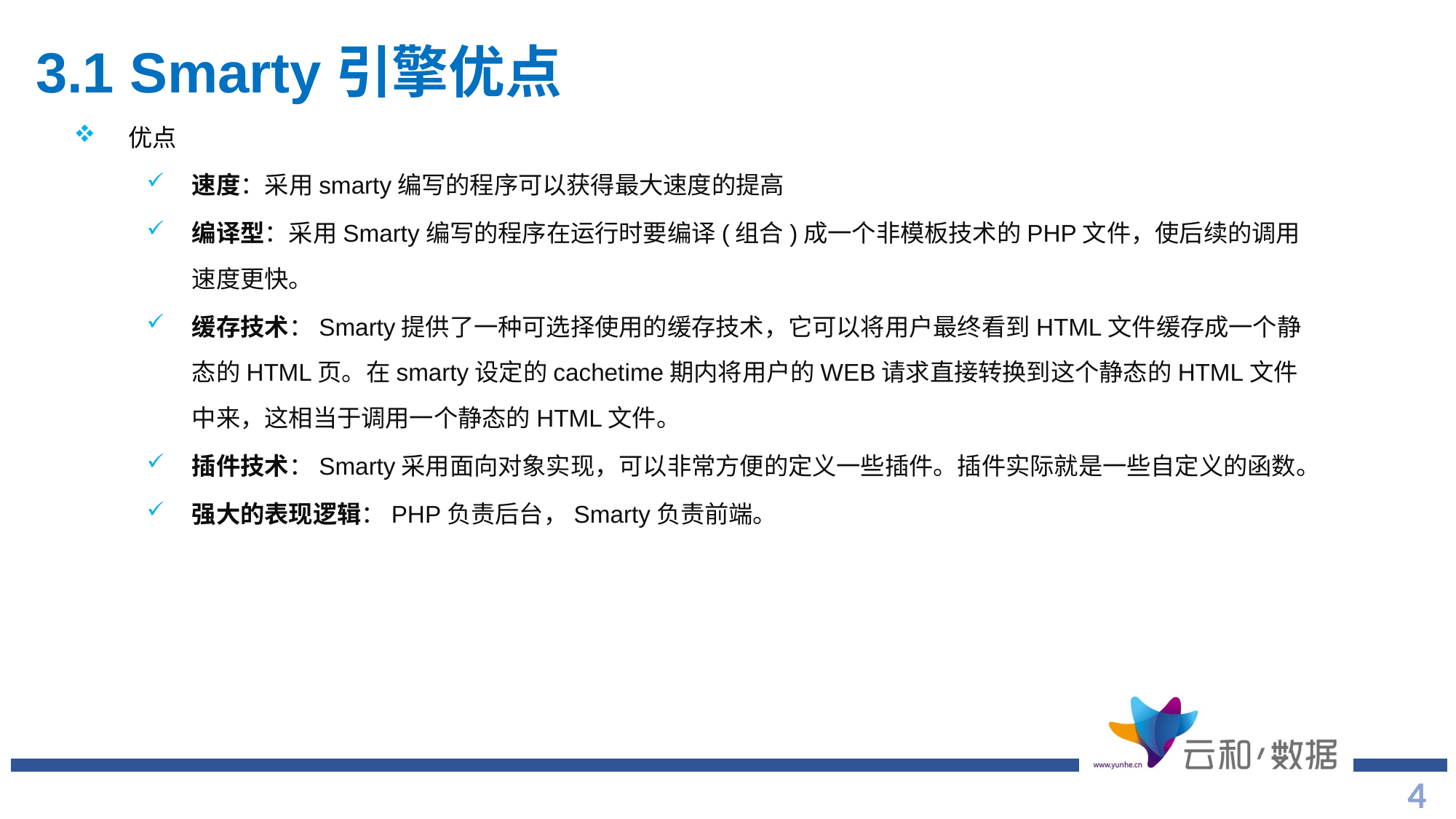

# 3.1 Smarty引擎优点
优点
速度：采用smarty编写的程序可以获得最大速度的提高
编译型：采用Smarty编写的程序在运行时要编译(组合)成一个非模板技术的PHP文件，使后续的调用速度更快。
缓存技术：Smarty提供了一种可选择使用的缓存技术，它可以将用户最终看到HTML文件缓存成一个静态的HTML页。在smarty设定的cachetime期内将用户的WEB请求直接转换到这个静态的HTML文件中来，这相当于调用一个静态的HTML文件。
插件技术：Smarty采用面向对象实现，可以非常方便的定义一些插件。插件实际就是一些自定义的函数。
强大的表现逻辑：PHP负责后台，Smarty负责前端。
4